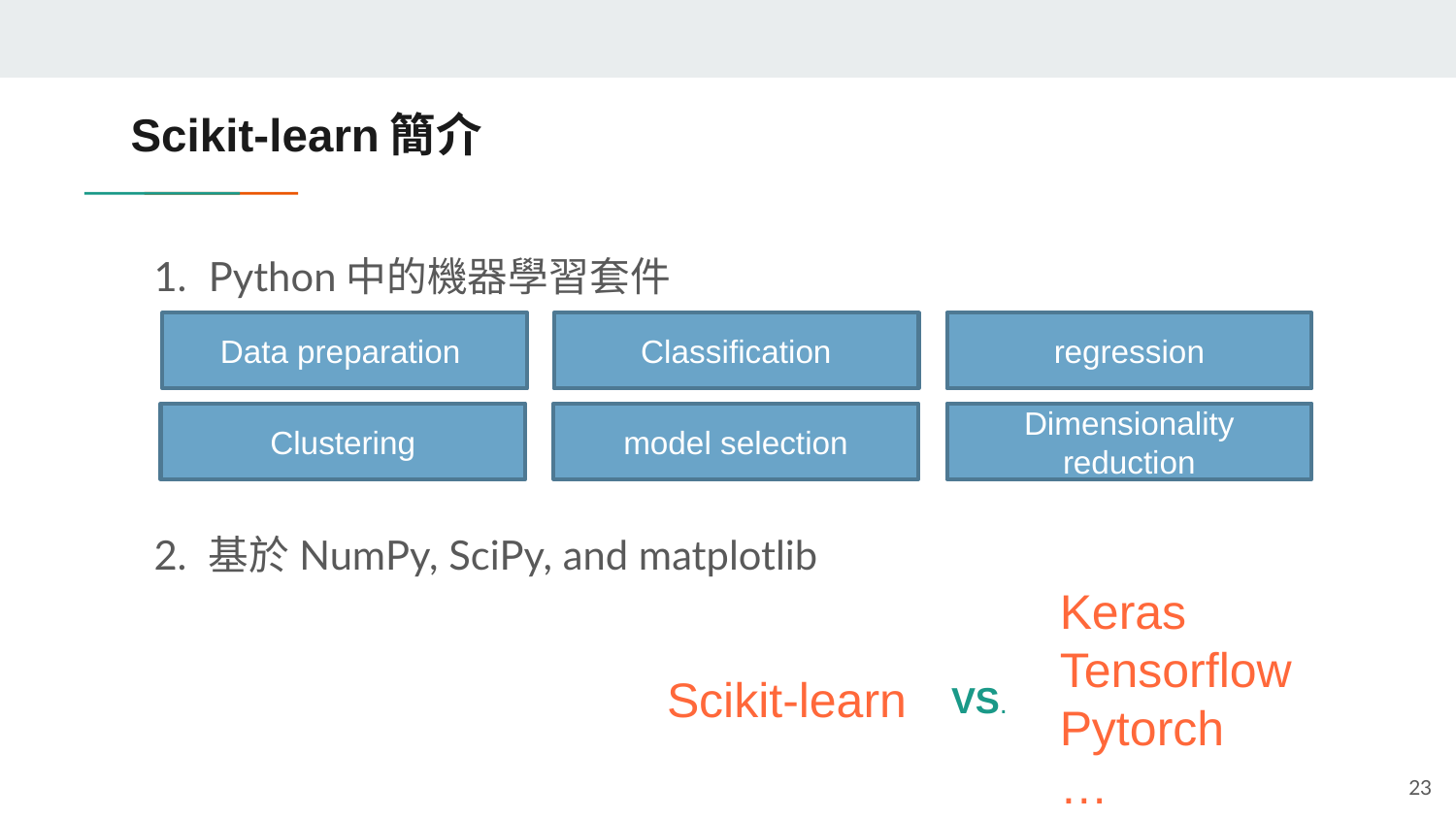

# Scikit-learn簡介
Python中的機器學習套件

基於NumPy, SciPy, and matplotlib

Classification
regression
Data preparation
Clustering
model selection
Dimensionality reduction
Keras
Tensorflow
Pytorch
…
Scikit-learn
VS.
23